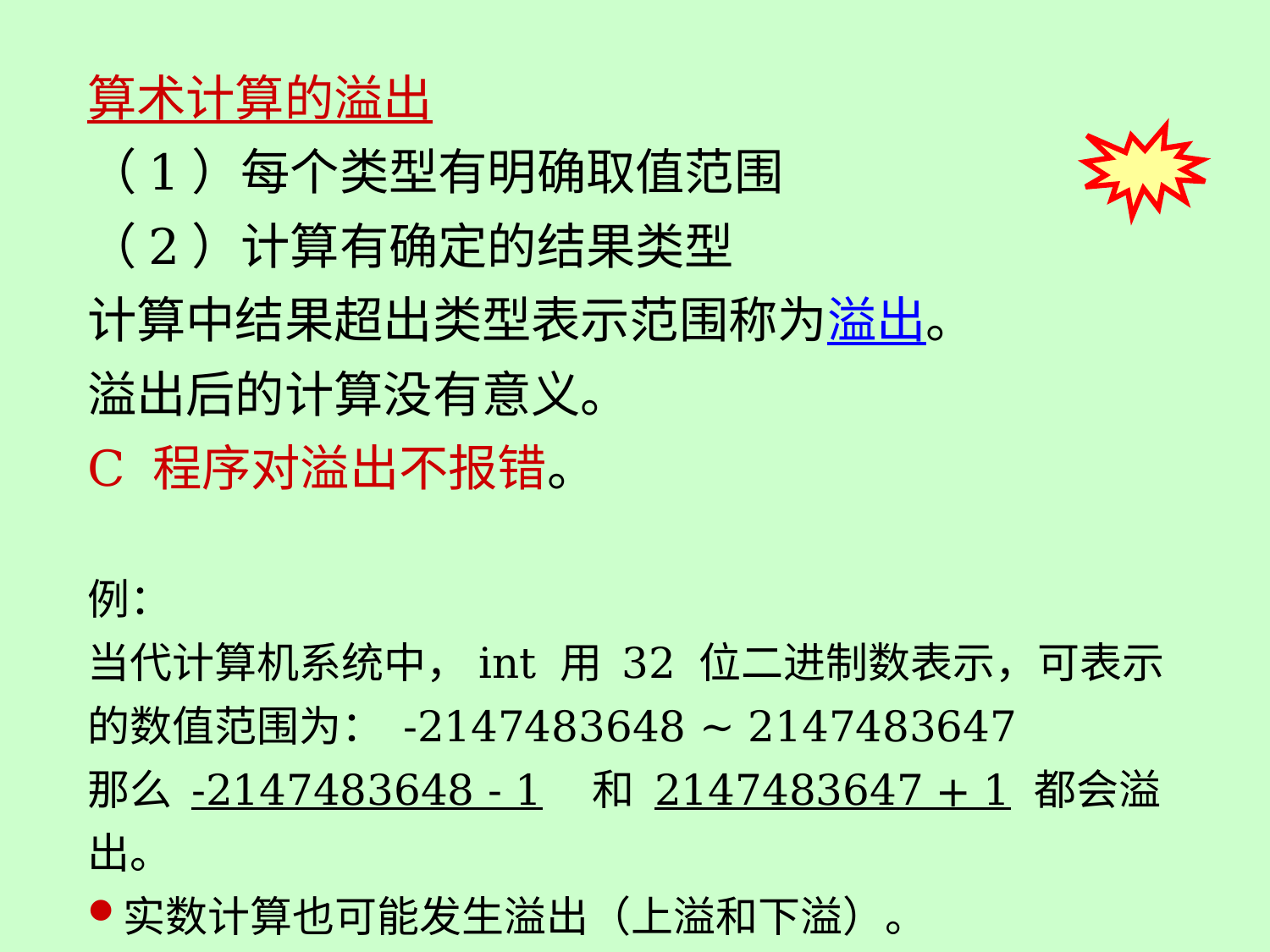

算术计算的溢出
（1）每个类型有明确取值范围
（2）计算有确定的结果类型
计算中结果超出类型表示范围称为溢出。
溢出后的计算没有意义。
C 程序对溢出不报错。

例：
当代计算机系统中，int 用 32 位二进制数表示，可表示的数值范围为： -2147483648 ~ 2147483647
那么 -2147483648 - 1   和 2147483647 + 1 都会溢出。
实数计算也可能发生溢出（上溢和下溢）。

35